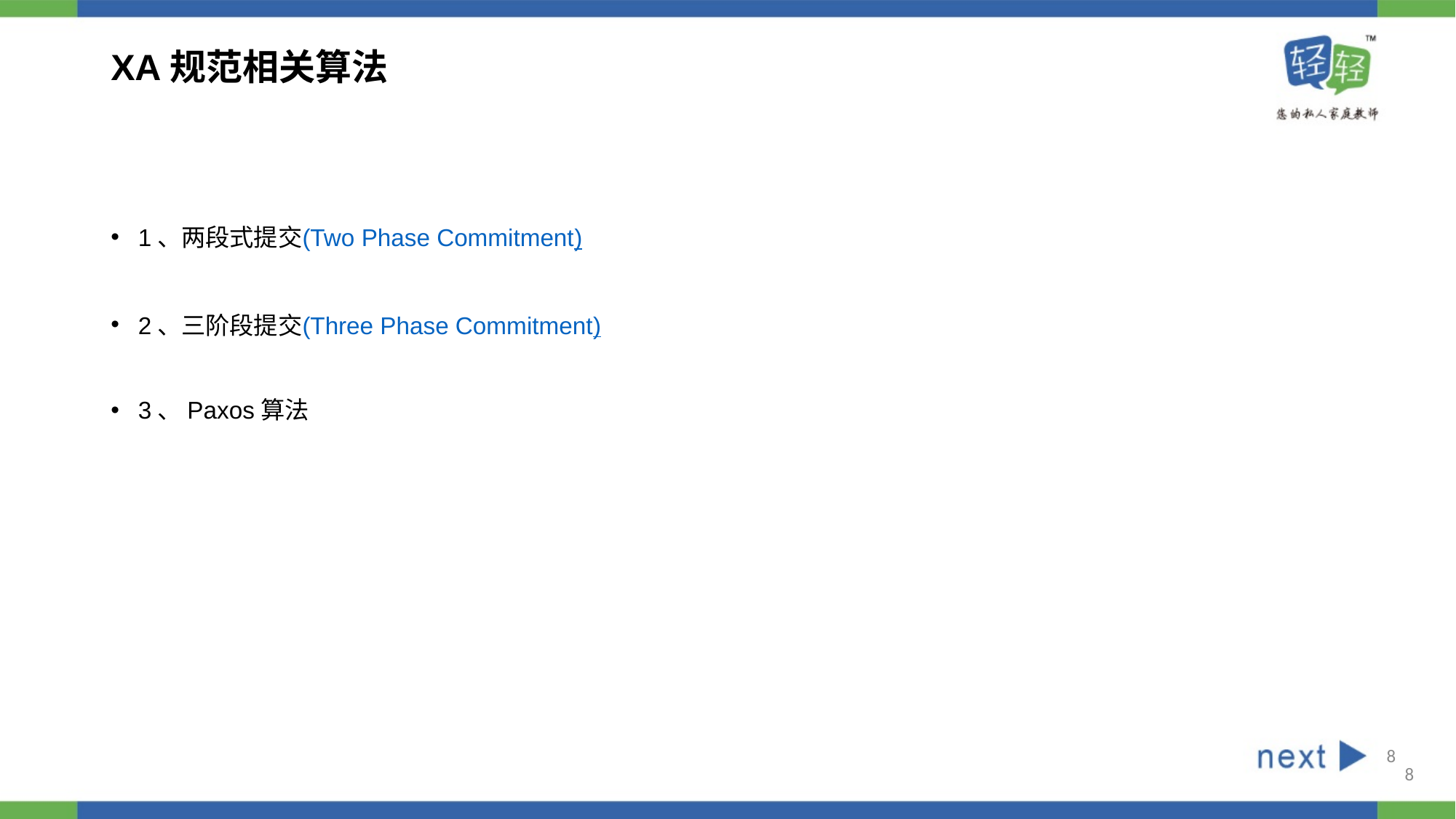

# XA规范相关算法

1、两段式提交(Two Phase Commitment)

2、三阶段提交(Three Phase Commitment)

3、Paxos算法